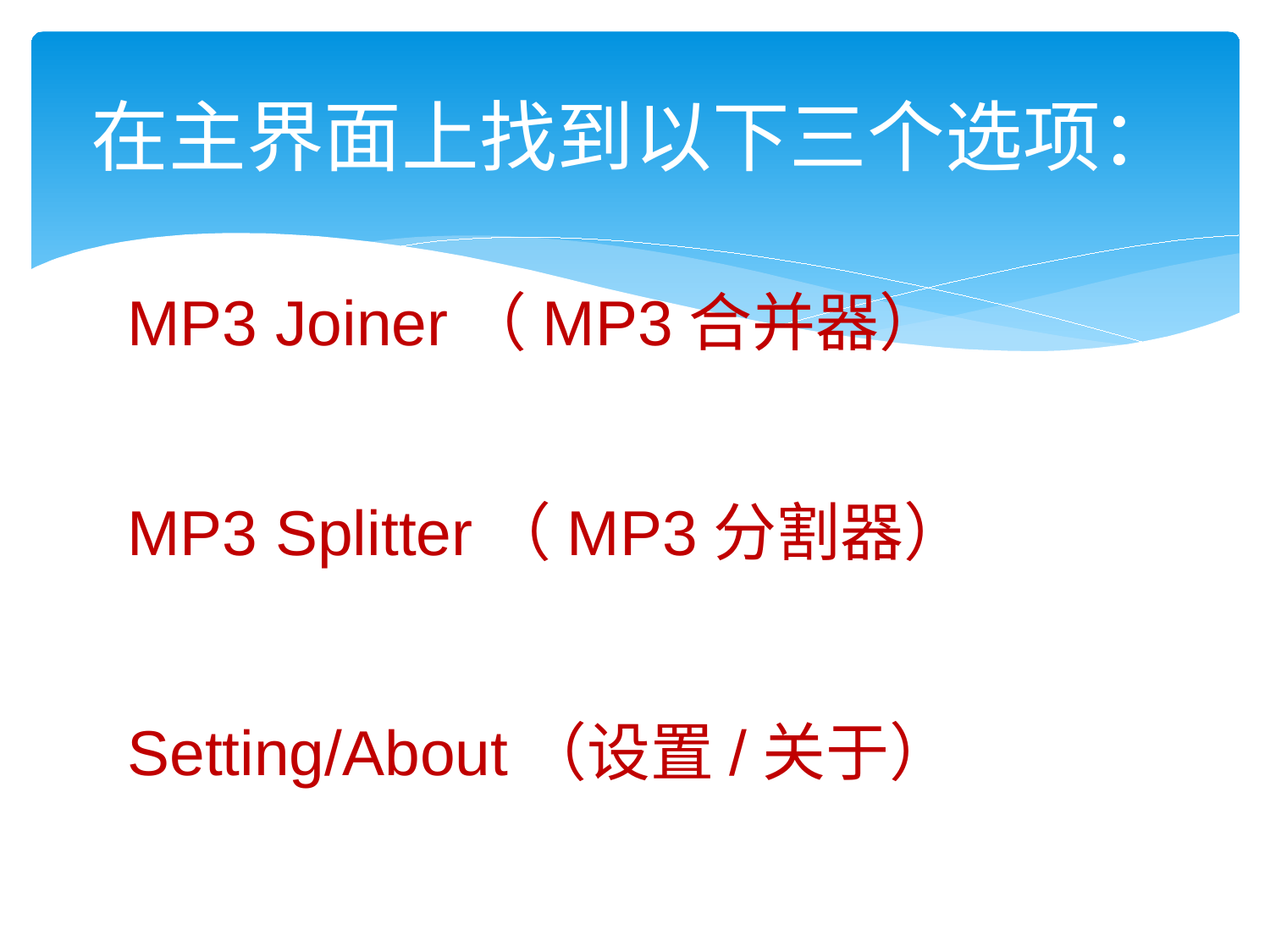

# 在主界面上找到以下三个选项：
MP3 Joiner（MP3合并器）
MP3 Splitter（MP3分割器）
Setting/About（设置/关于）